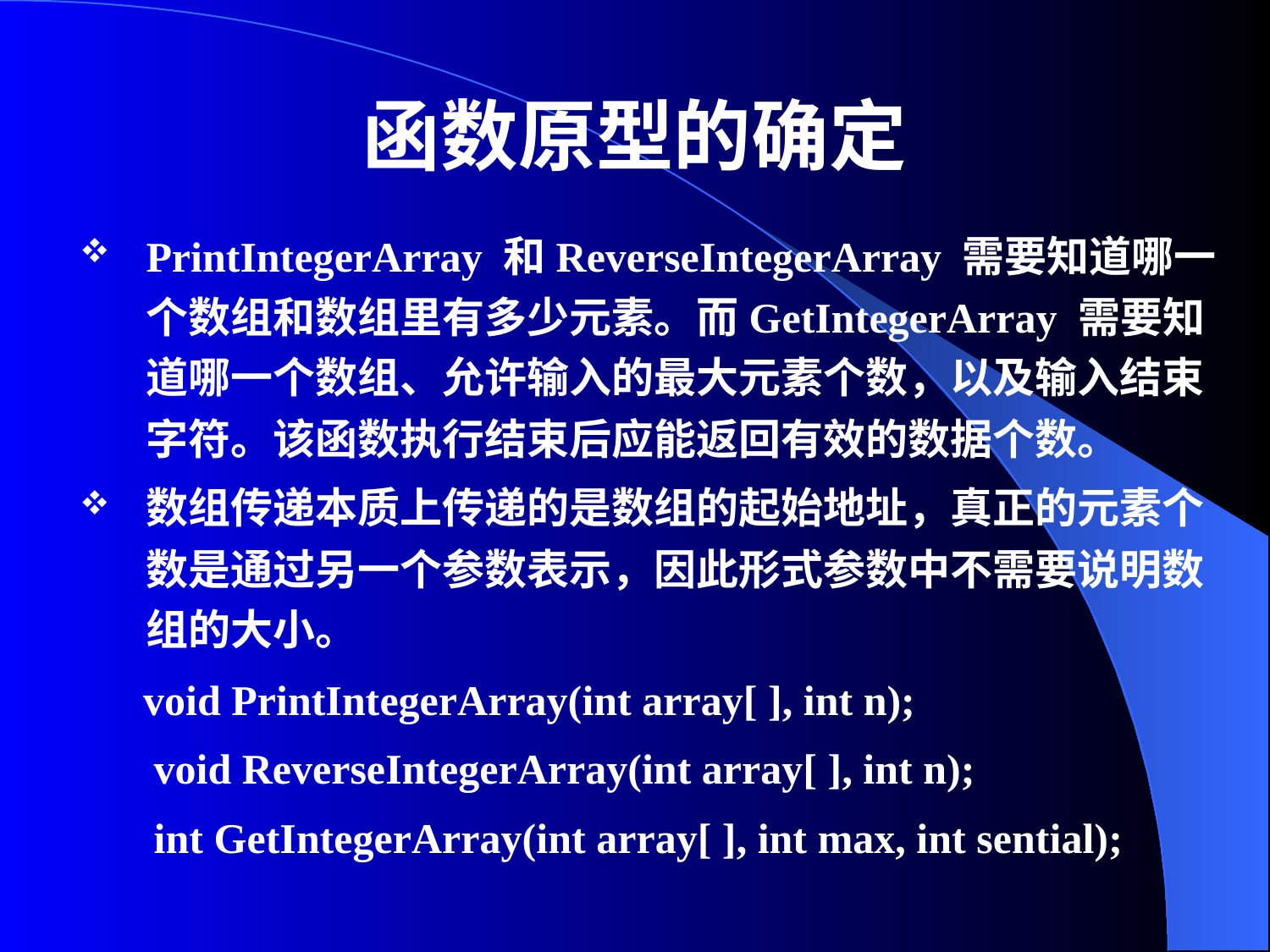

# 函数原型的确定
PrintIntegerArray 和ReverseIntegerArray 需要知道哪一个数组和数组里有多少元素。而GetIntegerArray 需要知道哪一个数组、允许输入的最大元素个数，以及输入结束字符。该函数执行结束后应能返回有效的数据个数。
数组传递本质上传递的是数组的起始地址，真正的元素个数是通过另一个参数表示，因此形式参数中不需要说明数组的大小。
      void PrintIntegerArray(int array[ ], int n);
       void ReverseIntegerArray(int array[ ], int n);
       int GetIntegerArray(int array[ ], int max, int sential);